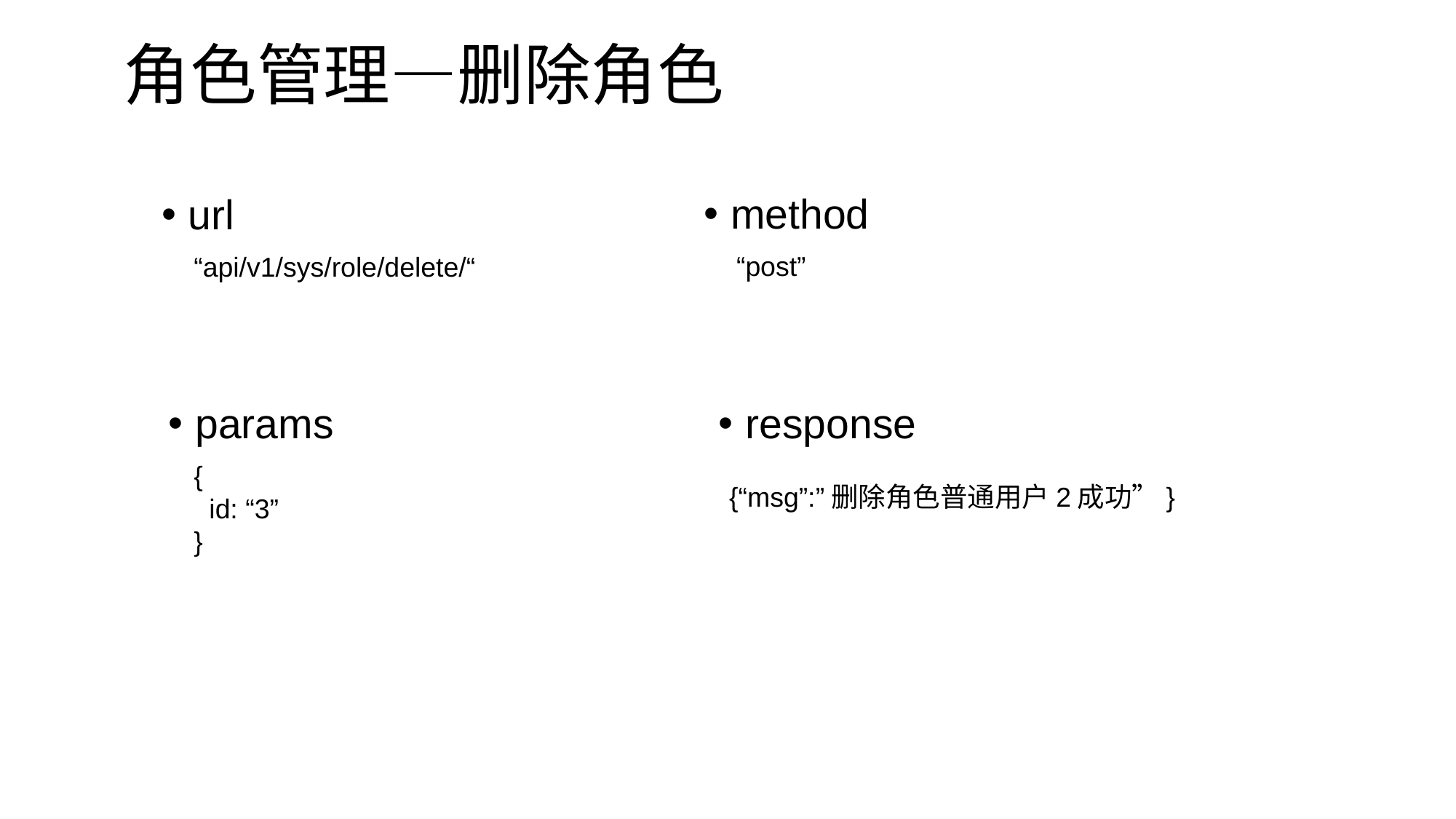

# 角色管理—删除角色
method
url
“post”
“api/v1/sys/role/delete/“
params
response
{
  id: “3”
}
{“msg”:”删除角色普通用户2成功”}